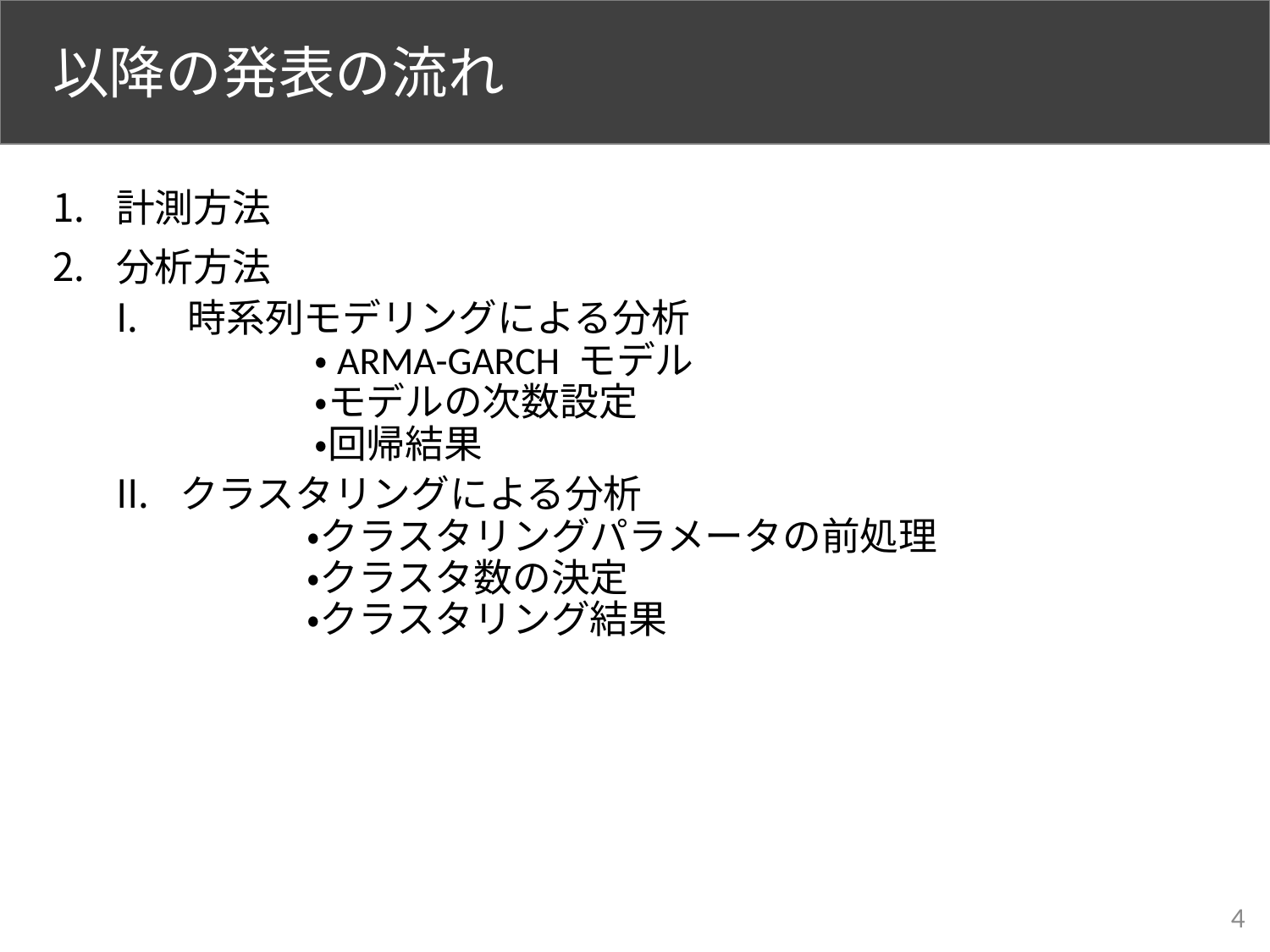

# 以降の発表の流れ
計測方法
分析方法
時系列モデリングによる分析
	・ARMA-GARCH モデル
	・モデルの次数設定
	・回帰結果
クラスタリングによる分析
	・クラスタリングパラメータの前処理
	・クラスタ数の決定
	・クラスタリング結果
4